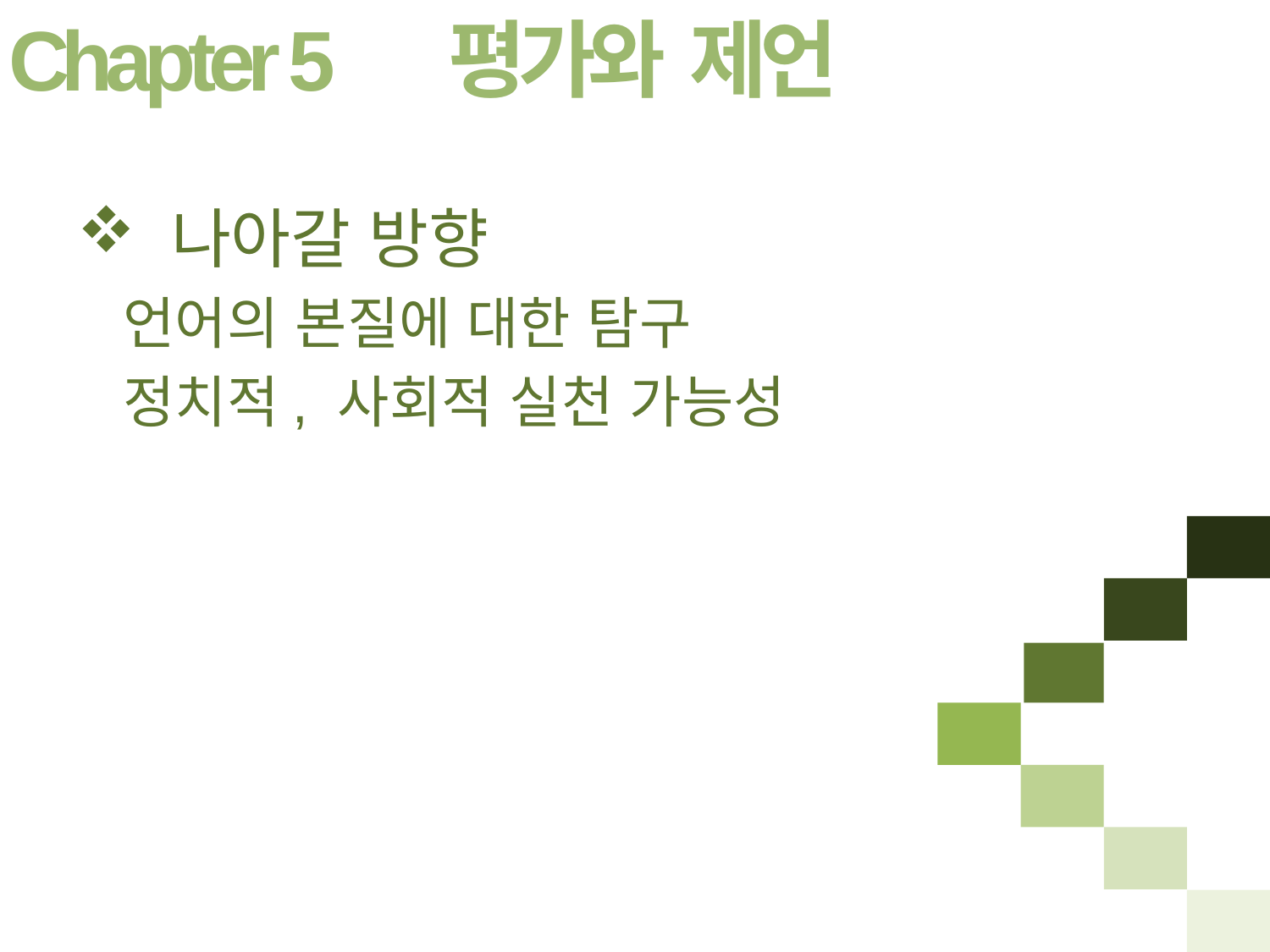

Chapter 5
평가와  제언
 나아갈 방향
  언어의 본질에 대한 탐구
  정치적, 사회적 실천 가능성